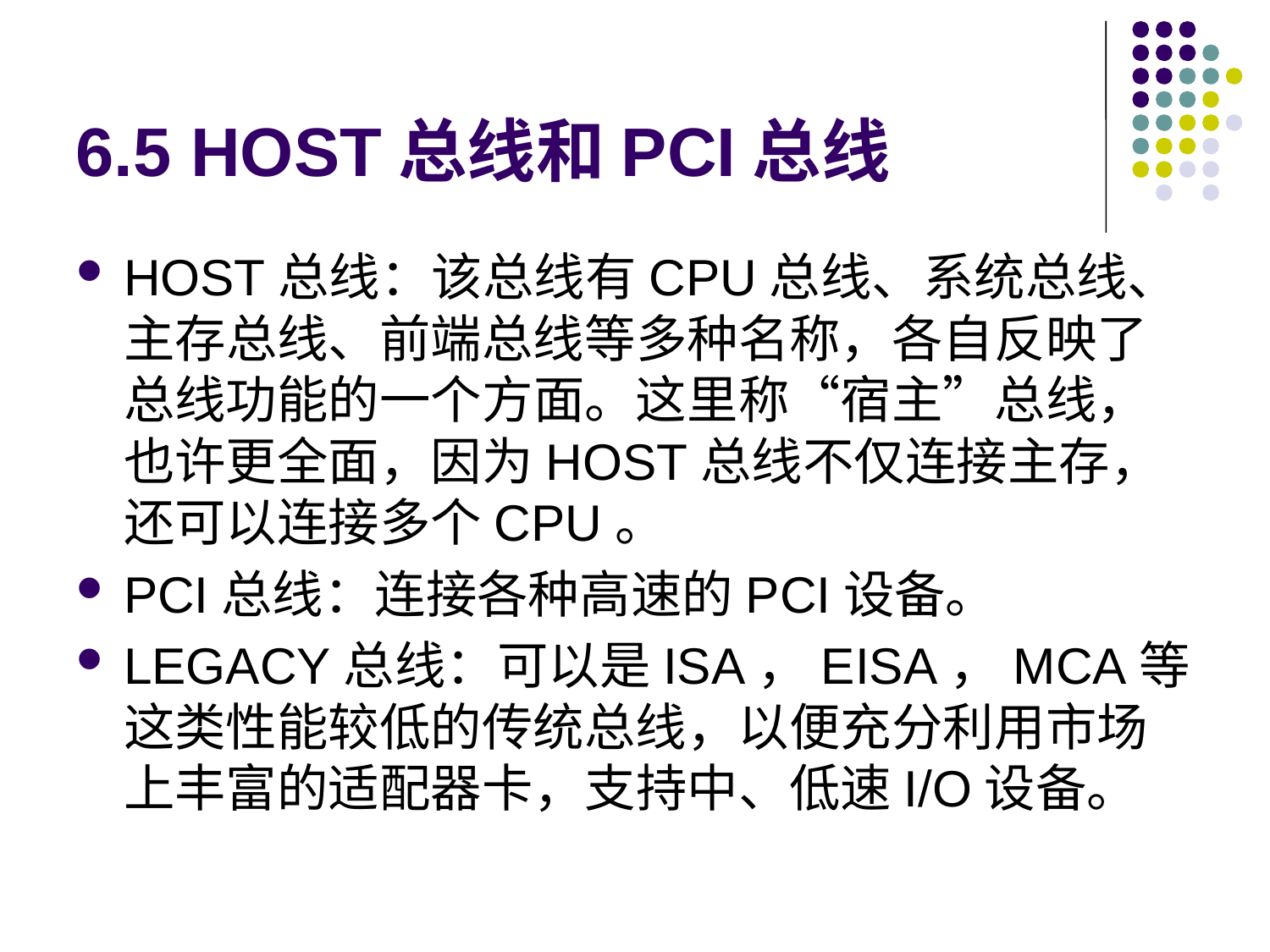

# 6.5 HOST总线和PCI总线
HOST总线：该总线有CPU总线、系统总线、主存总线、前端总线等多种名称，各自反映了总线功能的一个方面。这里称“宿主”总线，也许更全面，因为HOST总线不仅连接主存，还可以连接多个CPU。
PCI总线：连接各种高速的PCI设备。
LEGACY总线：可以是ISA，EISA，MCA等这类性能较低的传统总线，以便充分利用市场上丰富的适配器卡，支持中、低速I/O设备。
22